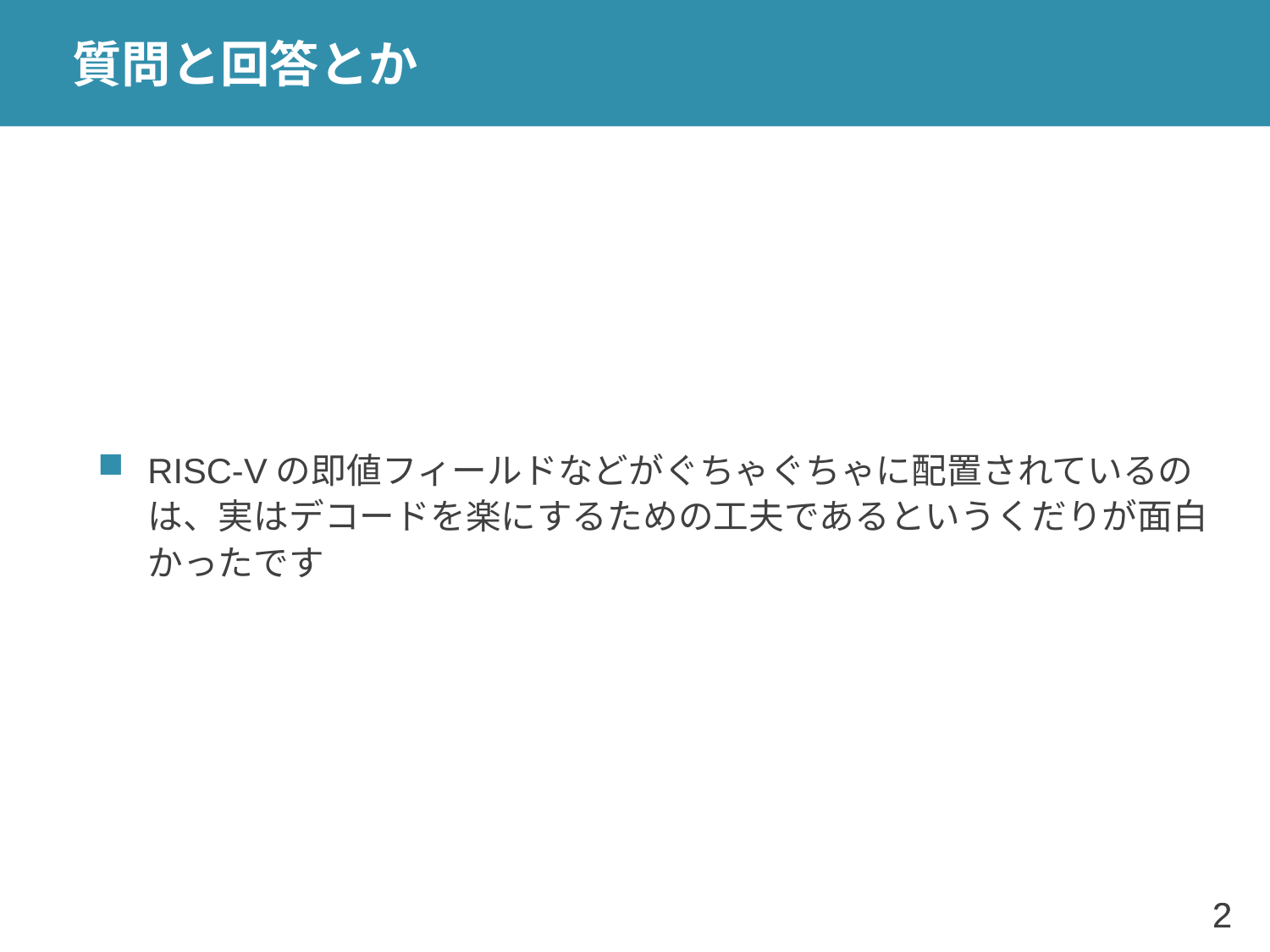

# 質問と回答とか
RISC-Vの即値フィールドなどがぐちゃぐちゃに配置されているのは、実はデコードを楽にするための工夫であるというくだりが面白かったです